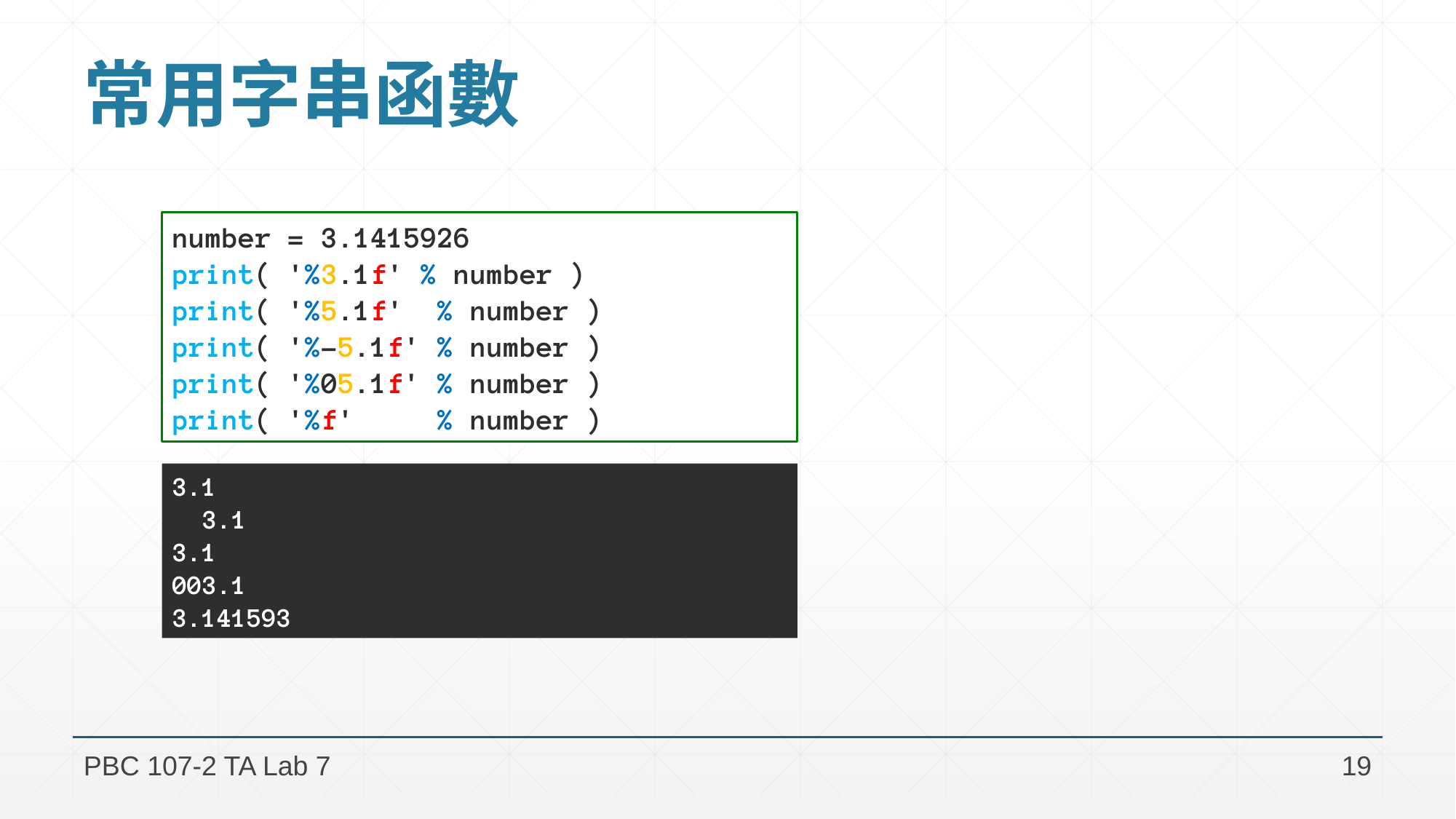

# 常用字串函數

number = 3.1415926
print( '%3.1f' % number )
print( '%5.1f'  % number )
print( '%-5.1f' % number )
print( '%05.1f' % number )
print( '%f'     % number )
3.1
  3.1
3.1
003.1
3.141593
PBC 107-2 TA Lab 7
19